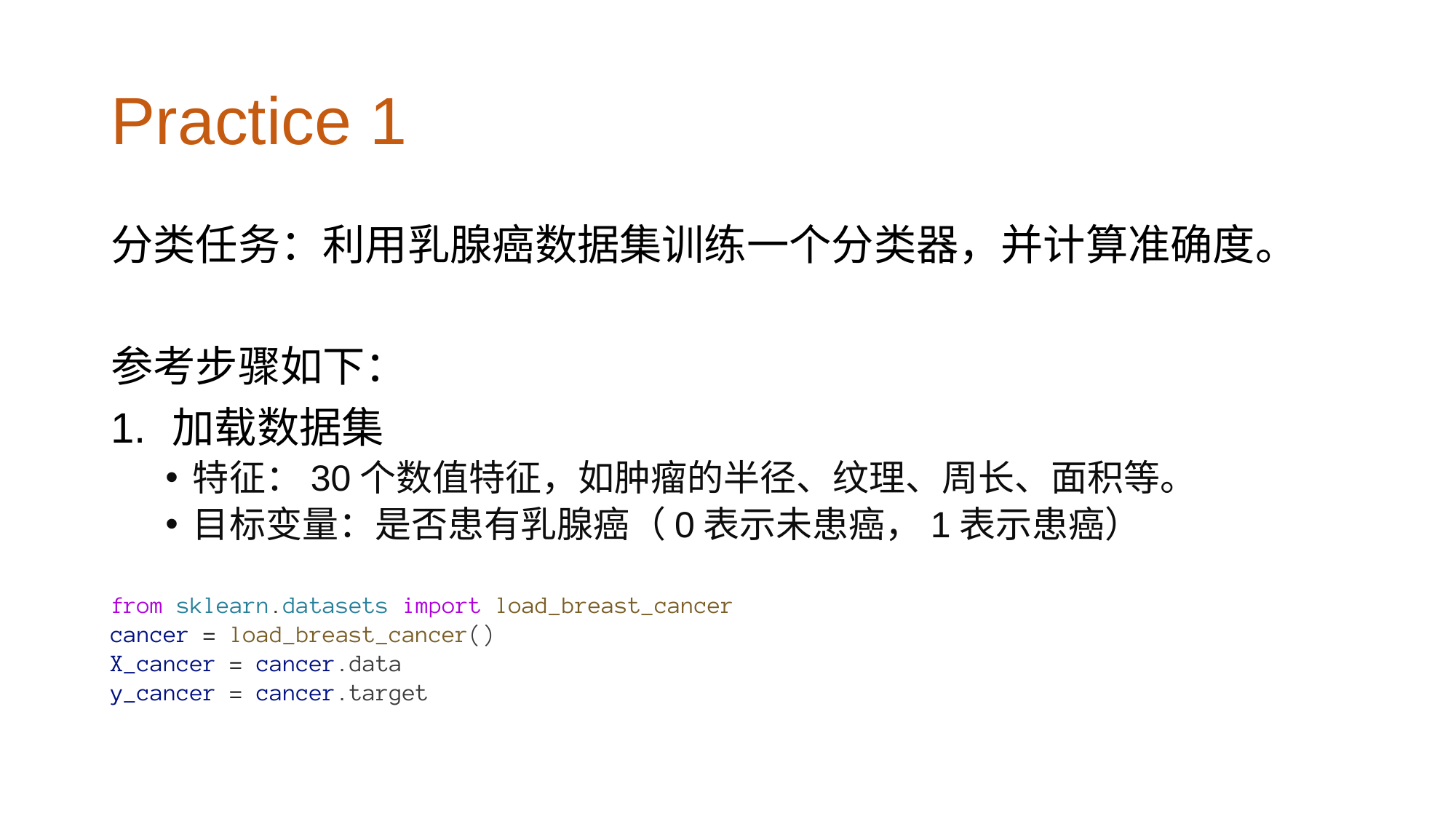

# Practice 1
分类任务：利用乳腺癌数据集训练一个分类器，并计算准确度。

参考步骤如下：
加载数据集
特征：30个数值特征，如肿瘤的半径、纹理、周长、面积等。
目标变量：是否患有乳腺癌（0表示未患癌，1表示患癌）

from sklearn.datasets import load_breast_cancer
cancer = load_breast_cancer()
X_cancer = cancer.data
y_cancer = cancer.target